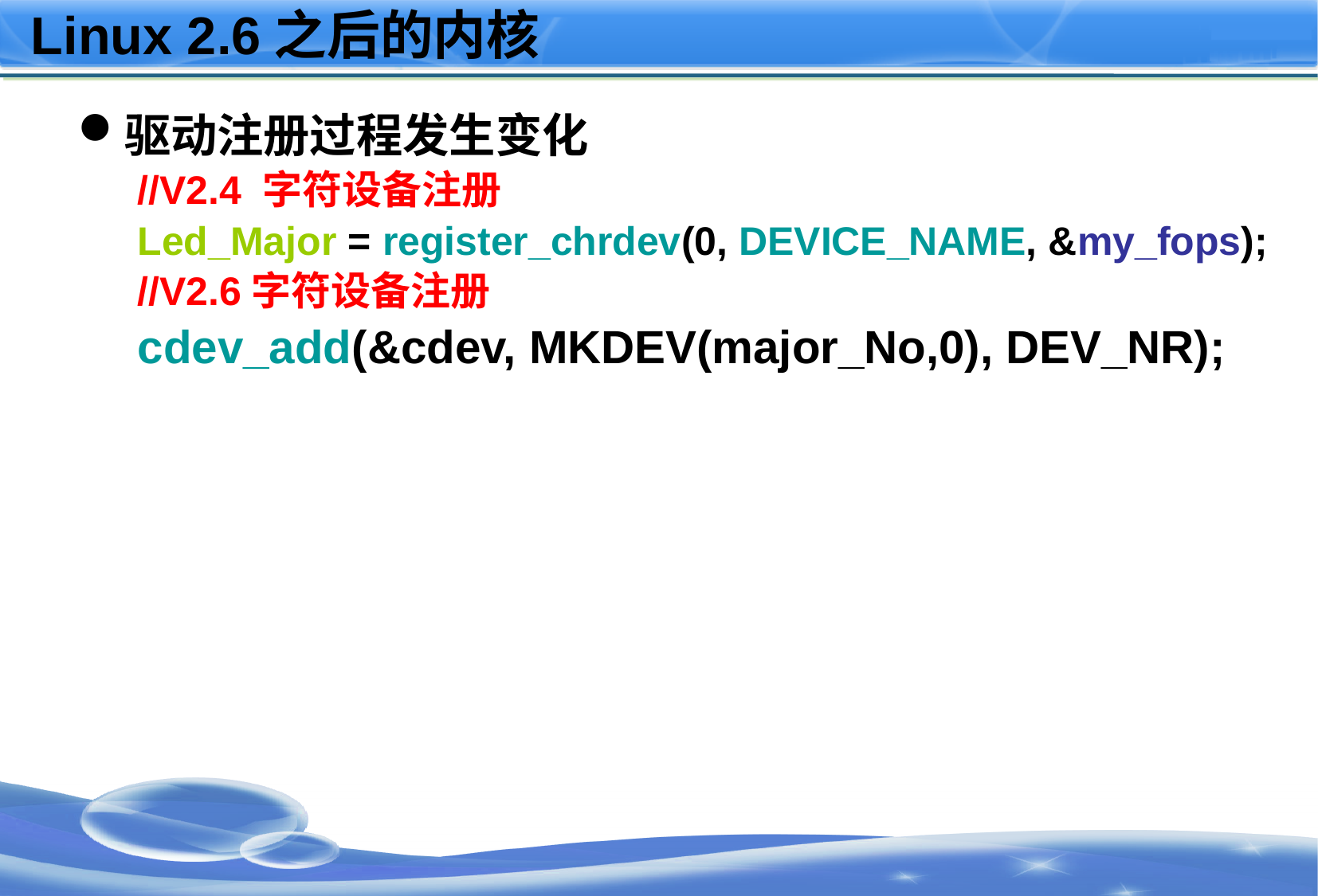

# Linux 2.6之后的内核
驱动注册过程发生变化
//V2.4 字符设备注册
Led_Major = register_chrdev(0, DEVICE_NAME, &my_fops);
//V2.6字符设备注册
cdev_add(&cdev, MKDEV(major_No,0), DEV_NR);